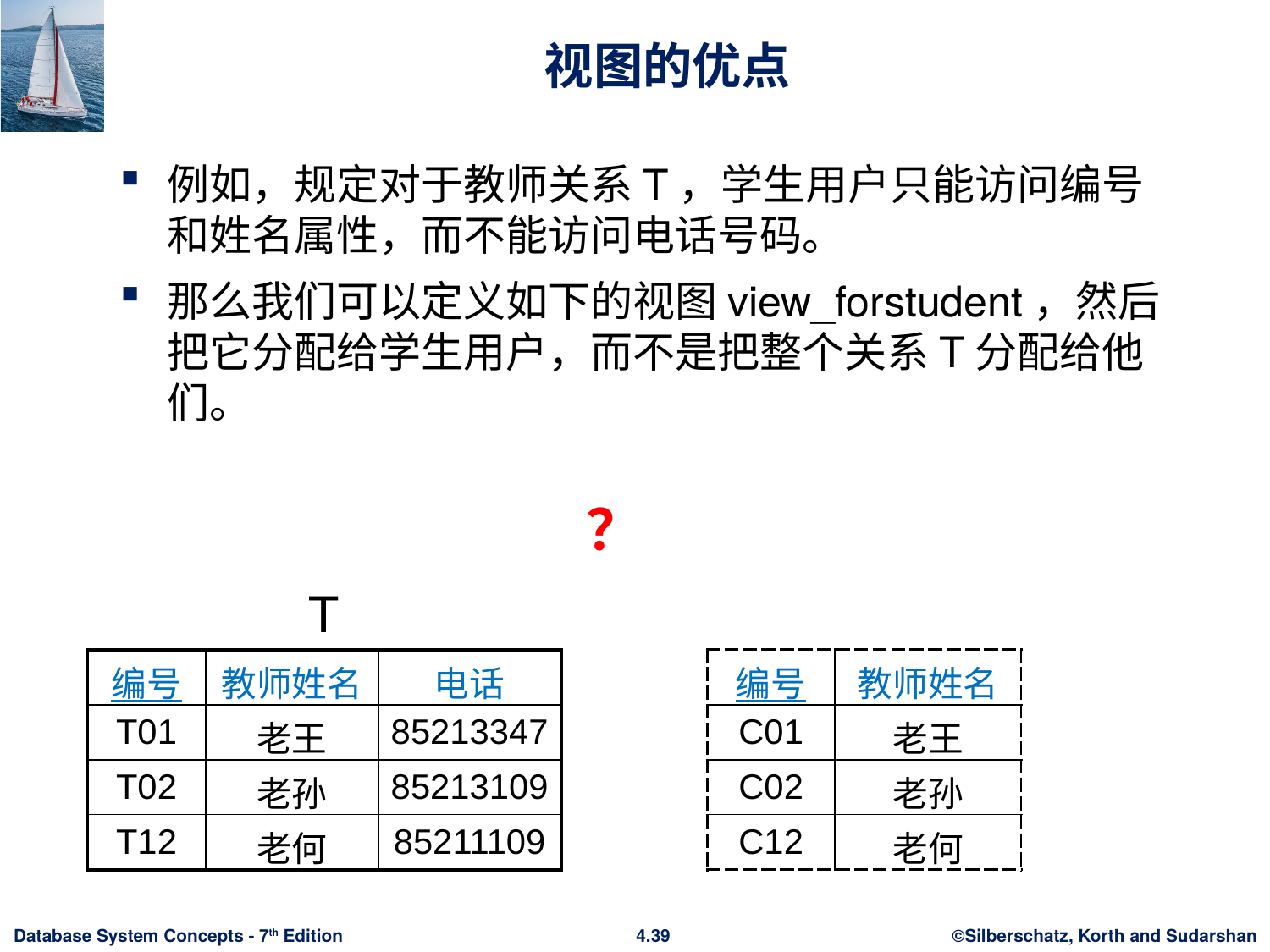

# 视图的优点
例如，规定对于教师关系T，学生用户只能访问编号和姓名属性，而不能访问电话号码。
那么我们可以定义如下的视图view_forstudent，然后把它分配给学生用户，而不是把整个关系T分配给他们。
？
T
| 编号 | 教师姓名 | 电话 |
| --- | --- | --- |
| T01 | 老王 | 85213347 |
| T02 | 老孙 | 85213109 |
| T12 | 老何 | 85211109 |
| 编号 | 教师姓名 |
| --- | --- |
| C01 | 老王 |
| C02 | 老孙 |
| C12 | 老何 |